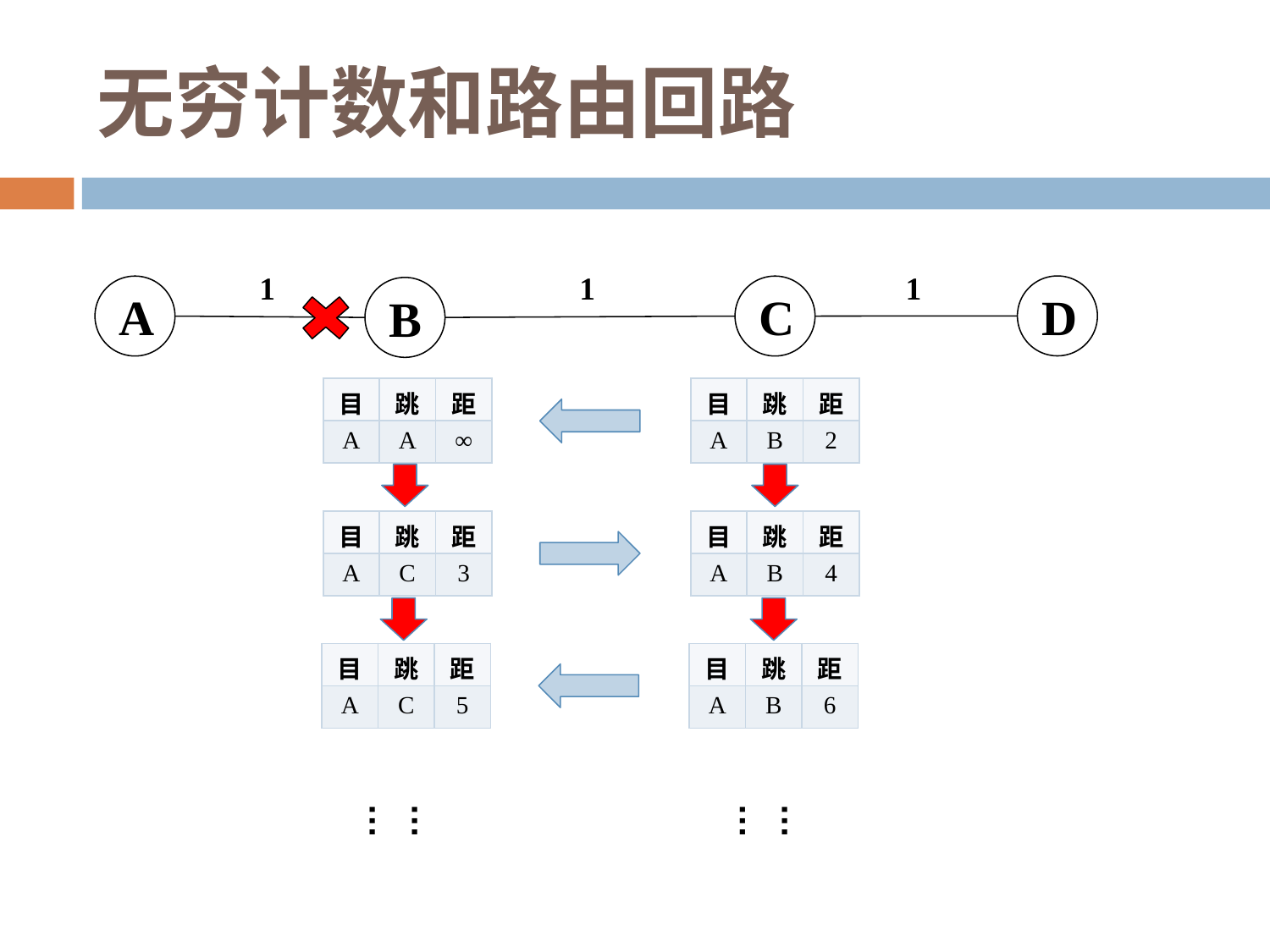

# 无穷计数和路由回路
1
1
1
D
A
C
B

| 目 | 跳 | 距 |
| --- | --- | --- |
| A | A | ∞ |
| 目 | 跳 | 距 |
| --- | --- | --- |
| A | B | 2 |

| 目 | 跳 | 距 |
| --- | --- | --- |
| A | C | 3 |
| 目 | 跳 | 距 |
| --- | --- | --- |
| A | B | 4 |

| 目 | 跳 | 距 |
| --- | --- | --- |
| A | C | 5 |
| 目 | 跳 | 距 |
| --- | --- | --- |
| A | B | 6 |

……
……